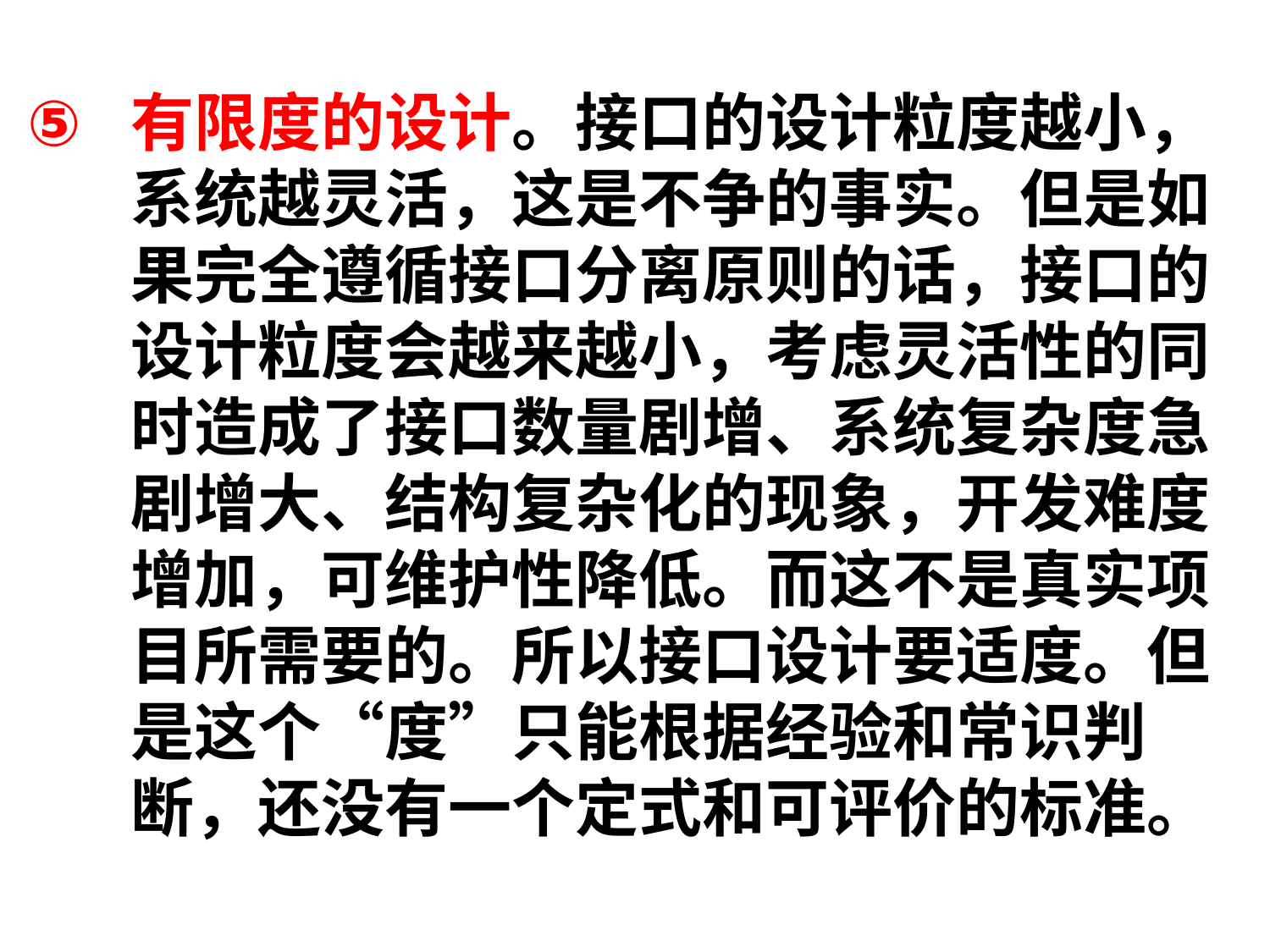

有限度的设计。接口的设计粒度越小，系统越灵活，这是不争的事实。但是如果完全遵循接口分离原则的话，接口的设计粒度会越来越小，考虑灵活性的同时造成了接口数量剧增、系统复杂度急剧增大、结构复杂化的现象，开发难度增加，可维护性降低。而这不是真实项目所需要的。所以接口设计要适度。但是这个“度”只能根据经验和常识判断，还没有一个定式和可评价的标准。